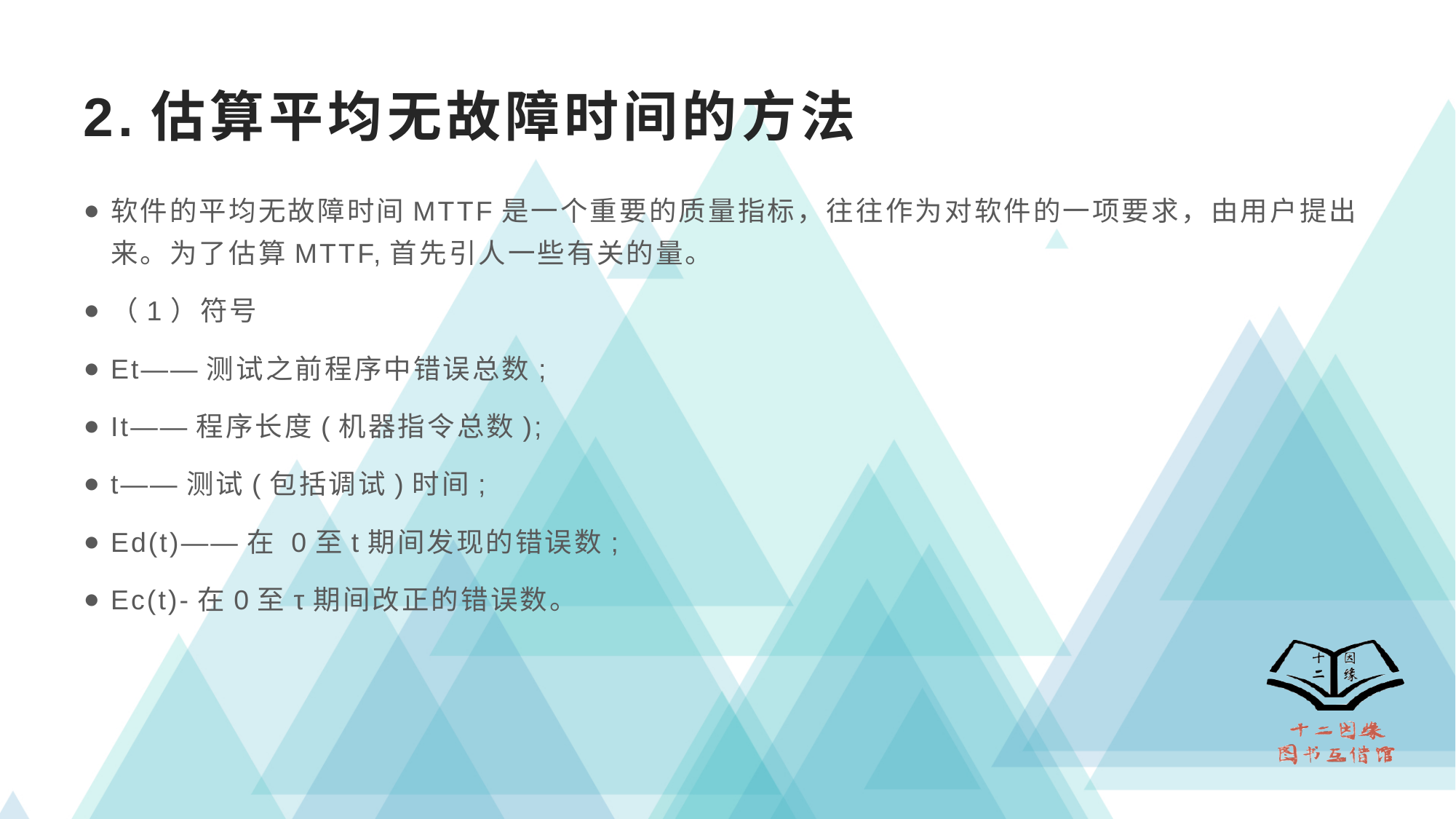

# 2.估算平均无故障时间的方法
软件的平均无故障时间MTTF是一个重要的质量指标，往往作为对软件的一项要求，由用户提出来。为了估算MTTF,首先引人一些有关的量。
（1）符号
Et——测试之前程序中错误总数;
It——程序长度(机器指令总数);
t——测试(包括调试)时间;
Ed(t)——在 0至t期间发现的错误数;
Ec(t)-在0至τ期间改正的错误数。